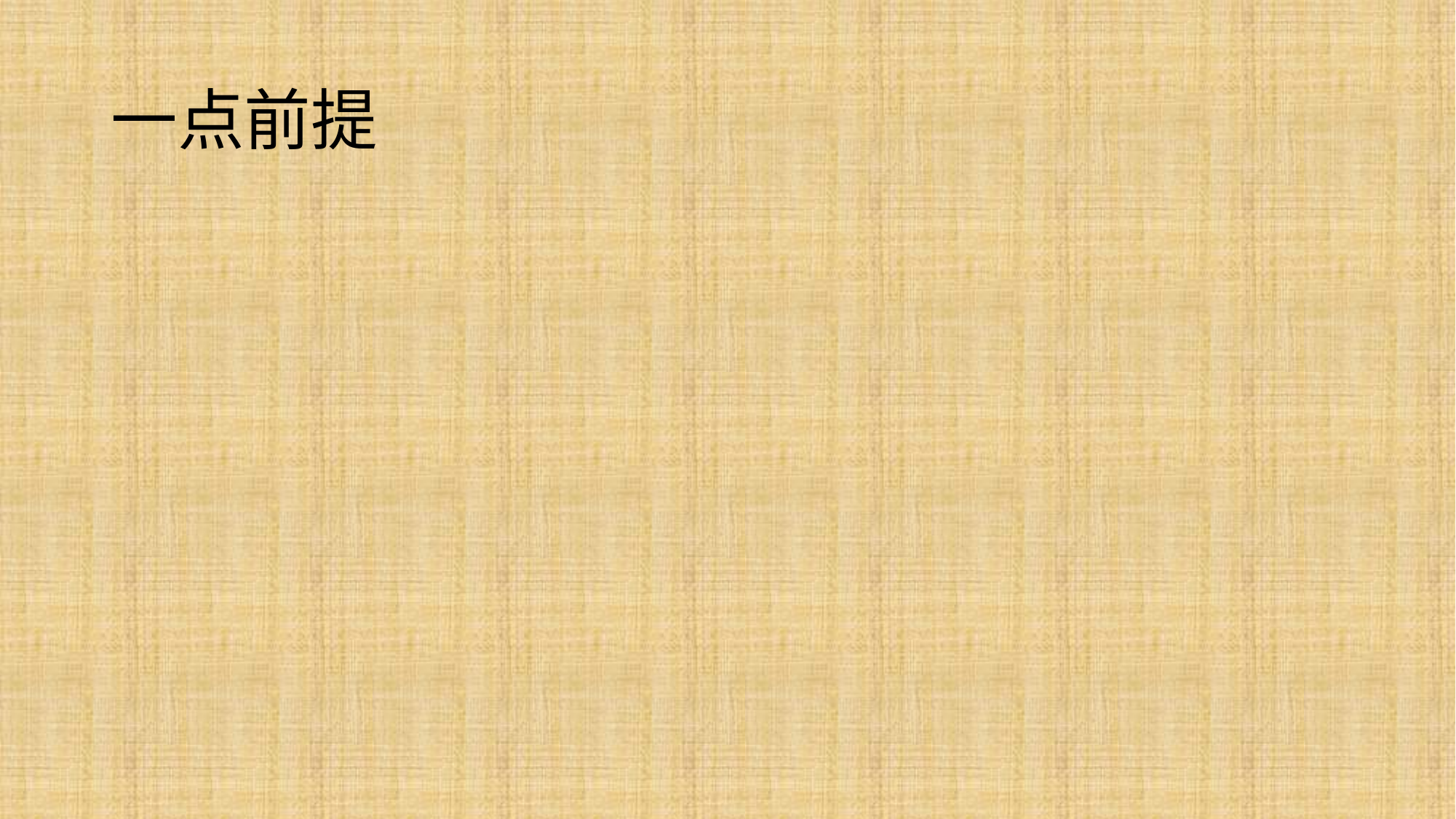

# 一点前提
>思想前提：
基本的编程基础，比如C,C++,Java。（反正，你编过程就行了）
乐观的心态，耐心
一点点硬件知识
能认字。
>硬件前提：
拥有一台x86/x64架构的非量子或真空管计算机。
Windows系统。